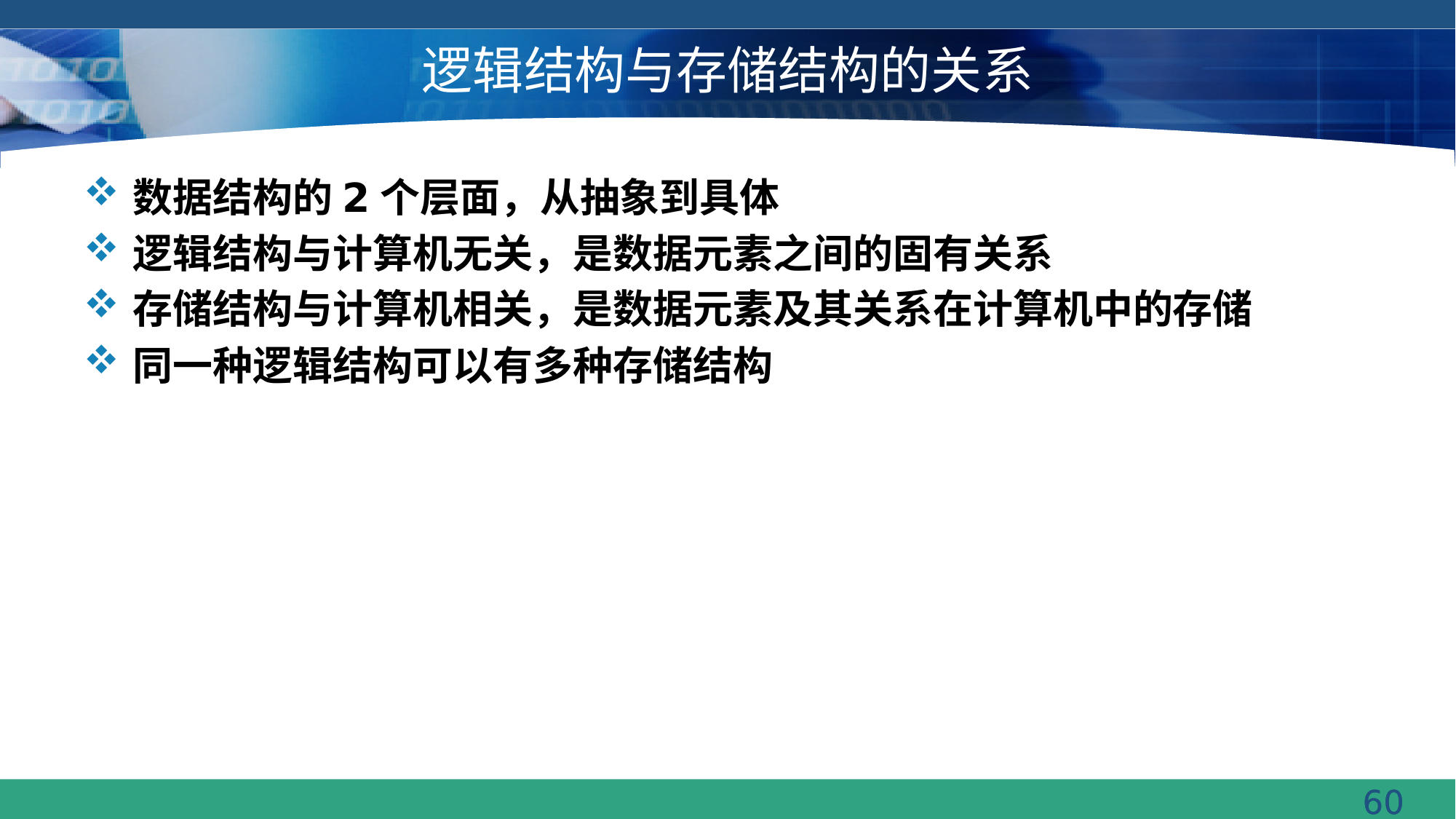

# 逻辑结构与存储结构的关系
数据结构的2个层面，从抽象到具体
逻辑结构与计算机无关，是数据元素之间的固有关系
存储结构与计算机相关，是数据元素及其关系在计算机中的存储
同一种逻辑结构可以有多种存储结构